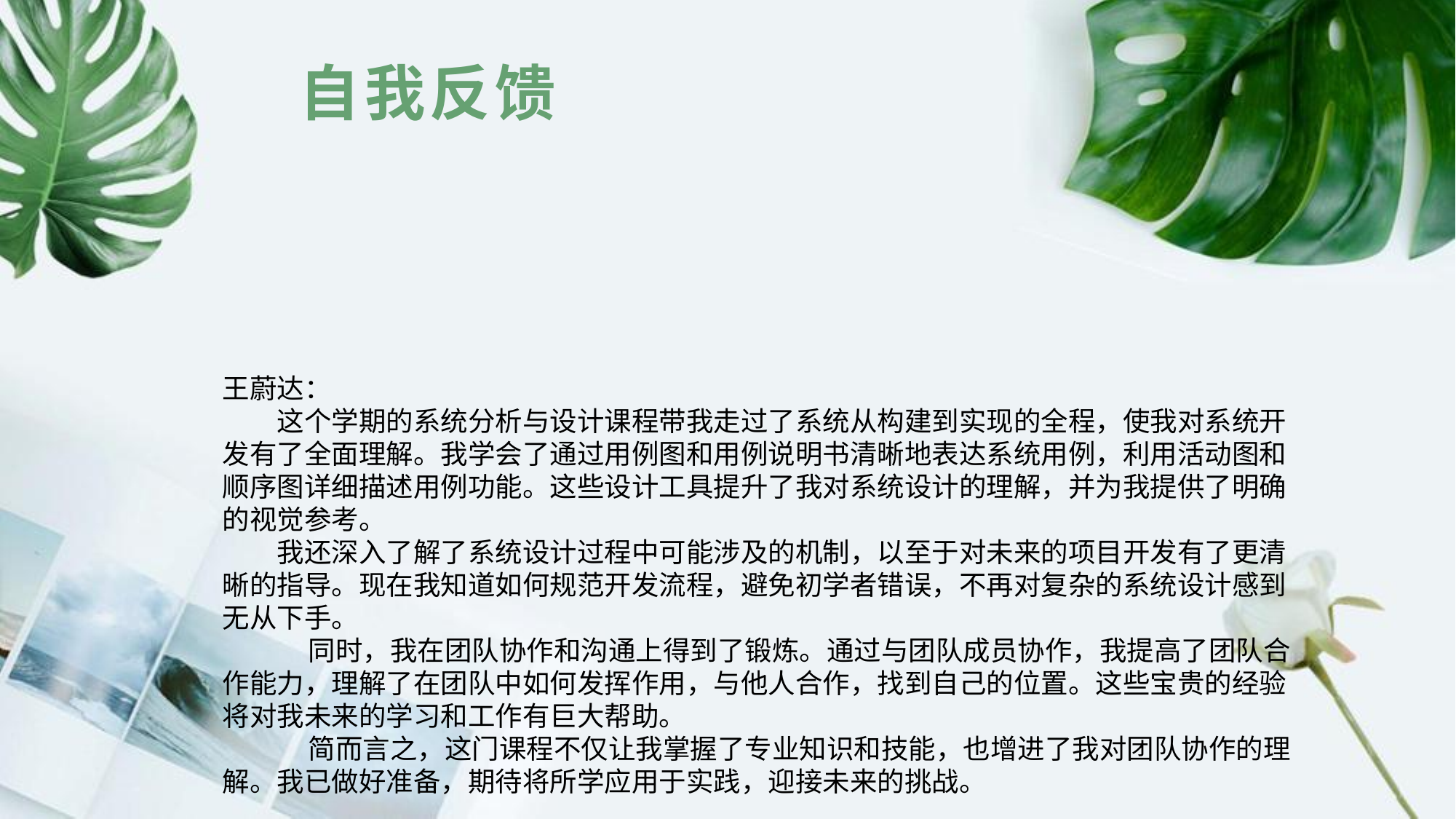

# 自我反馈
王蔚达：
这个学期的系统分析与设计课程带我走过了系统从构建到实现的全程，使我对系统开发有了全面理解。我学会了通过用例图和用例说明书清晰地表达系统用例，利用活动图和顺序图详细描述用例功能。这些设计工具提升了我对系统设计的理解，并为我提供了明确的视觉参考。
我还深入了解了系统设计过程中可能涉及的机制，以至于对未来的项目开发有了更清晰的指导。现在我知道如何规范开发流程，避免初学者错误，不再对复杂的系统设计感到无从下手。
    同时，我在团队协作和沟通上得到了锻炼。通过与团队成员协作，我提高了团队合作能力，理解了在团队中如何发挥作用，与他人合作，找到自己的位置。这些宝贵的经验将对我未来的学习和工作有巨大帮助。
    简而言之，这门课程不仅让我掌握了专业知识和技能，也增进了我对团队协作的理解。我已做好准备，期待将所学应用于实践，迎接未来的挑战。